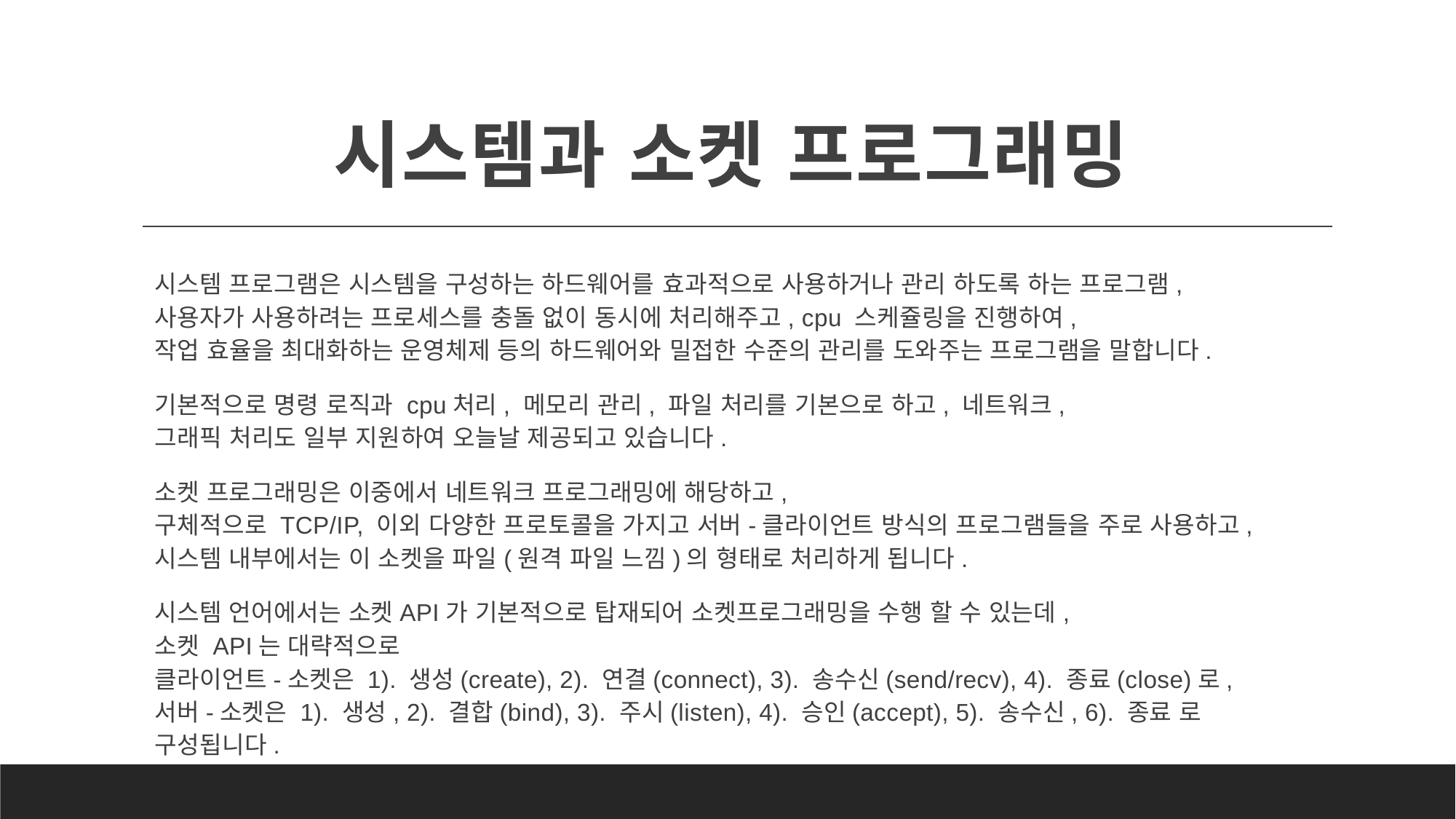

# 시스템과 소켓 프로그래밍
시스템 프로그램은 시스템을 구성하는 하드웨어를 효과적으로 사용하거나 관리 하도록 하는 프로그램,
사용자가 사용하려는 프로세스를 충돌 없이 동시에 처리해주고, cpu 스케쥴링을 진행하여,
작업 효율을 최대화하는 운영체제 등의 하드웨어와 밀접한 수준의 관리를 도와주는 프로그램을 말합니다.
기본적으로 명령 로직과 cpu처리, 메모리 관리, 파일 처리를 기본으로 하고, 네트워크,
그래픽 처리도 일부 지원하여 오늘날 제공되고 있습니다.
소켓 프로그래밍은 이중에서 네트워크 프로그래밍에 해당하고,
구체적으로 TCP/IP, 이외 다양한 프로토콜을 가지고 서버-클라이언트 방식의 프로그램들을 주로 사용하고,
시스템 내부에서는 이 소켓을 파일(원격 파일 느낌)의 형태로 처리하게 됩니다.
시스템 언어에서는 소켓API가 기본적으로 탑재되어 소켓프로그래밍을 수행 할 수 있는데,
소켓 API는 대략적으로
클라이언트-소켓은 1). 생성(create), 2). 연결(connect), 3). 송수신(send/recv), 4). 종료(close)로,
서버-소켓은 1). 생성, 2). 결합(bind), 3). 주시(listen), 4). 승인(accept), 5). 송수신, 6). 종료 로 구성됩니다.